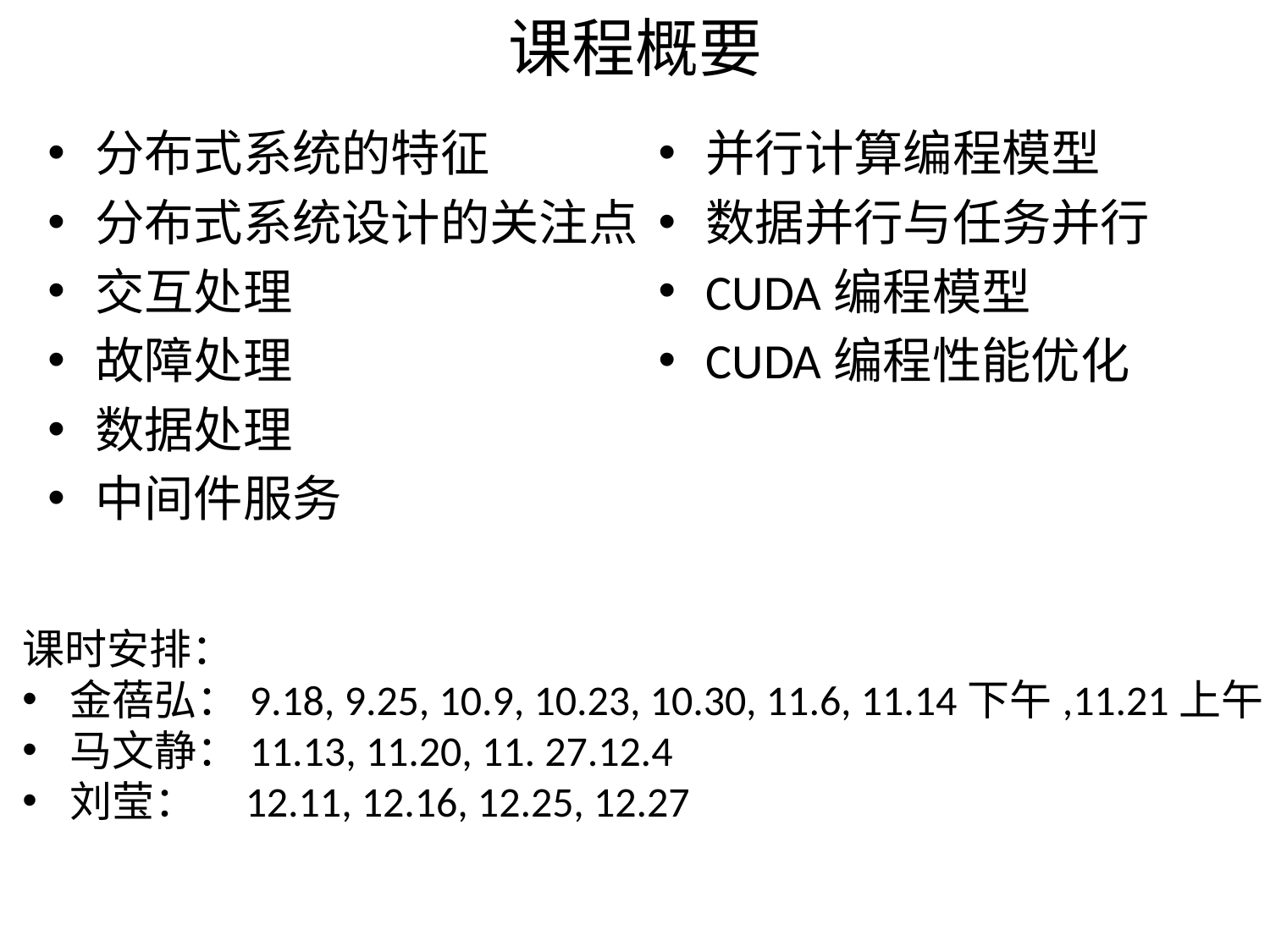

# 课程概要
分布式系统的特征
分布式系统设计的关注点
交互处理
故障处理
数据处理
中间件服务

并行计算编程模型
数据并行与任务并行
CUDA编程模型
CUDA编程性能优化

课时安排：
金蓓弘：9.18, 9.25, 10.9, 10.23, 10.30, 11.6, 11.14下午,11.21上午
马文静：11.13, 11.20, 11. 27.12.4
刘莹：    12.11, 12.16, 12.25, 12.27